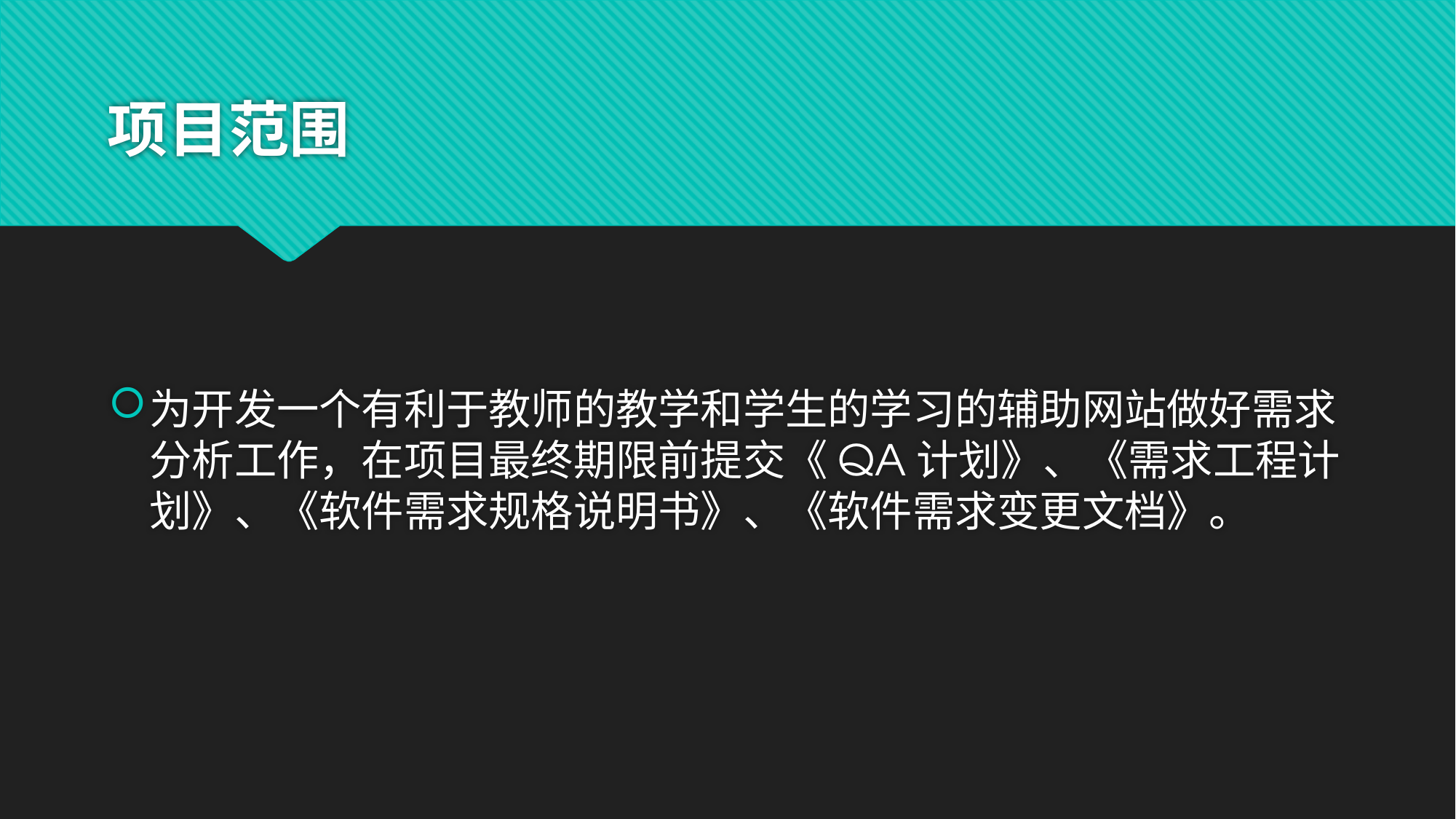

# 项目范围
为开发一个有利于教师的教学和学生的学习的辅助网站做好需求分析工作，在项目最终期限前提交《QA计划》、《需求工程计划》、《软件需求规格说明书》、《软件需求变更文档》。